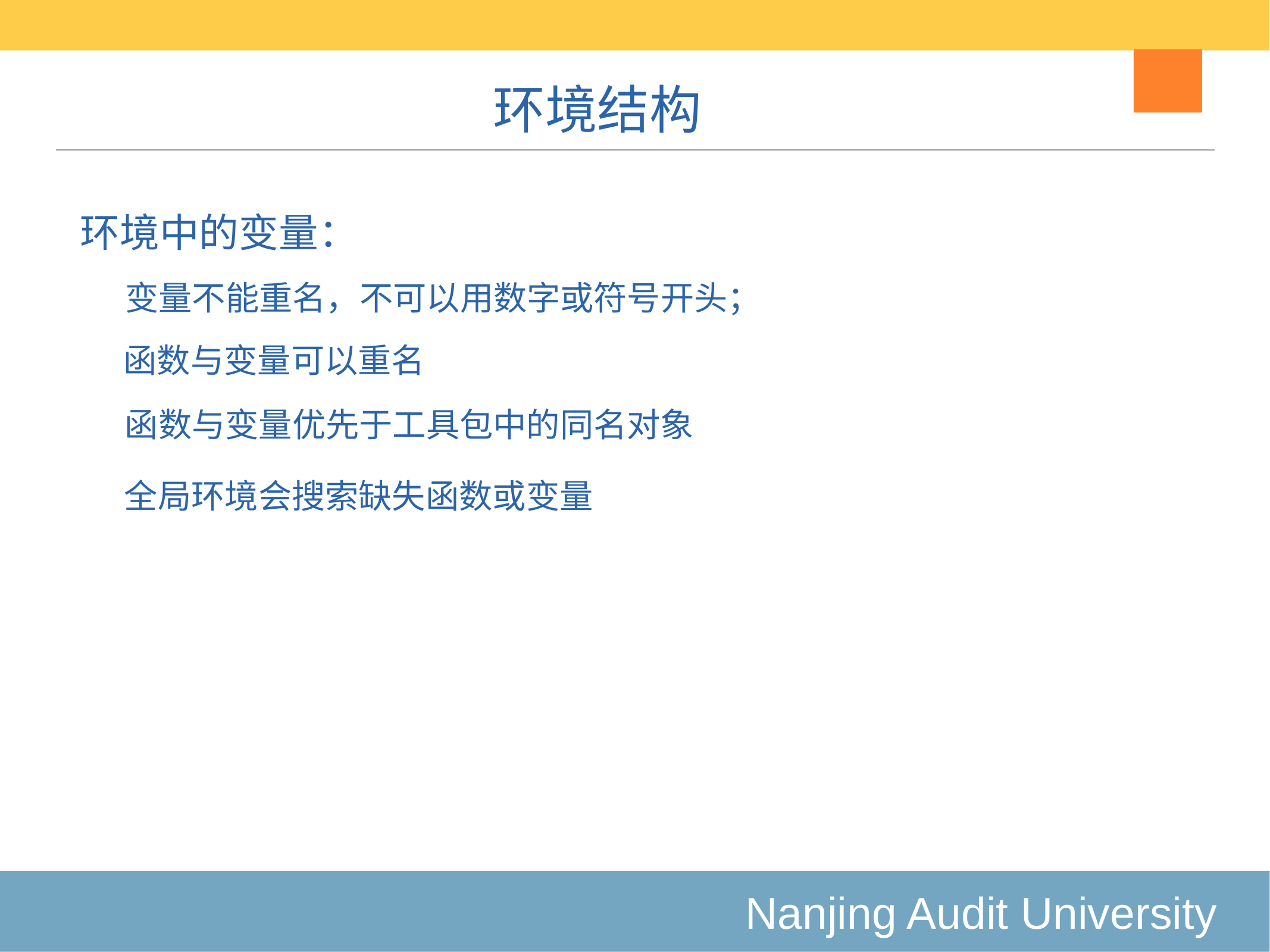

# 环境结构
环境中的变量：
变量不能重名，不可以用数字或符号开头；
函数与变量可以重名
函数与变量优先于工具包中的同名对象
全局环境会搜索缺失函数或变量